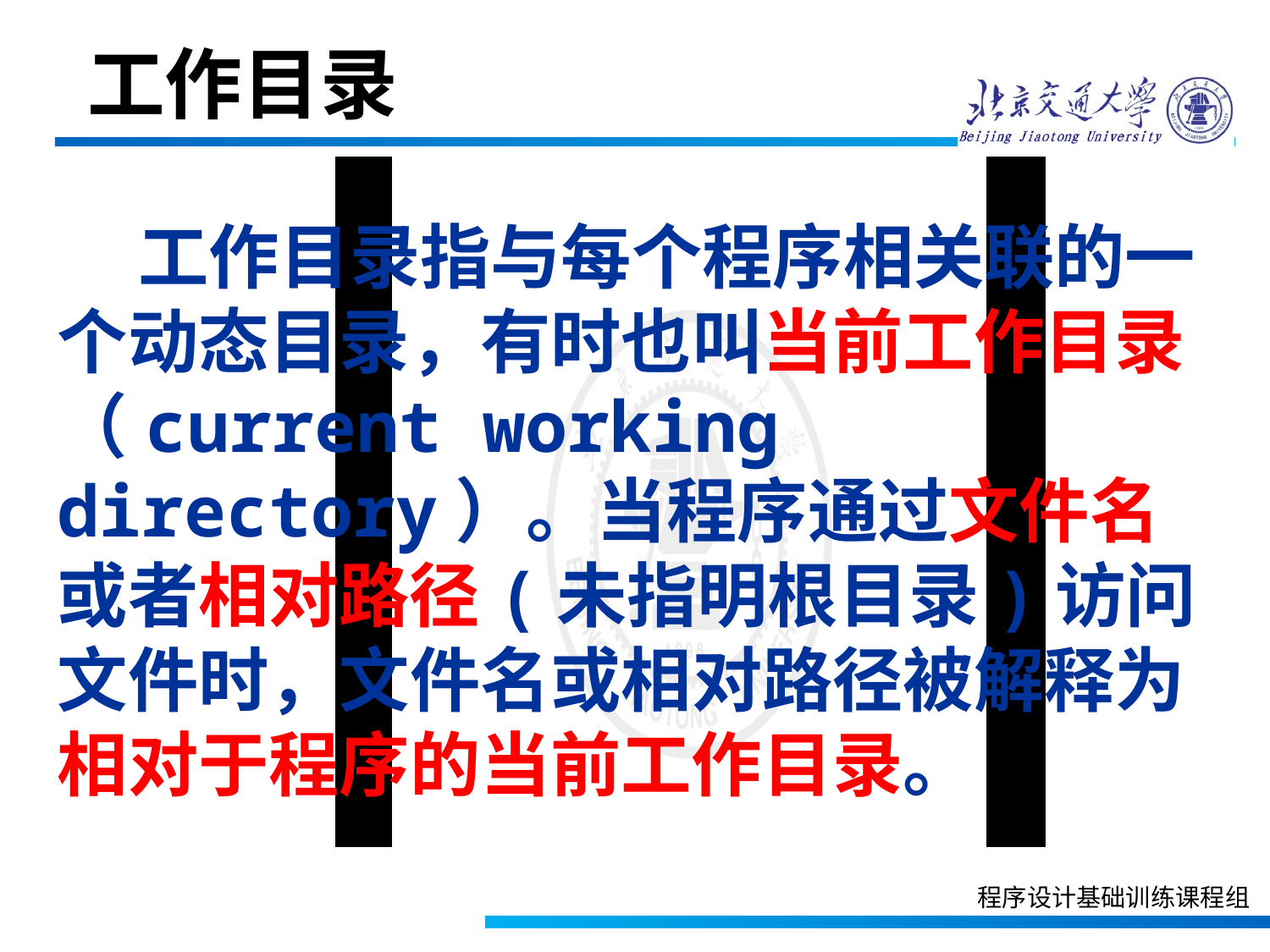

工作目录
    工作目录指与每个程序相关联的一个动态目录，有时也叫当前工作目录（current working directory）。当程序通过文件名或者相对路径(未指明根目录)访问文件时，文件名或相对路径被解释为相对于程序的当前工作目录。
程序设计基础训练课程组